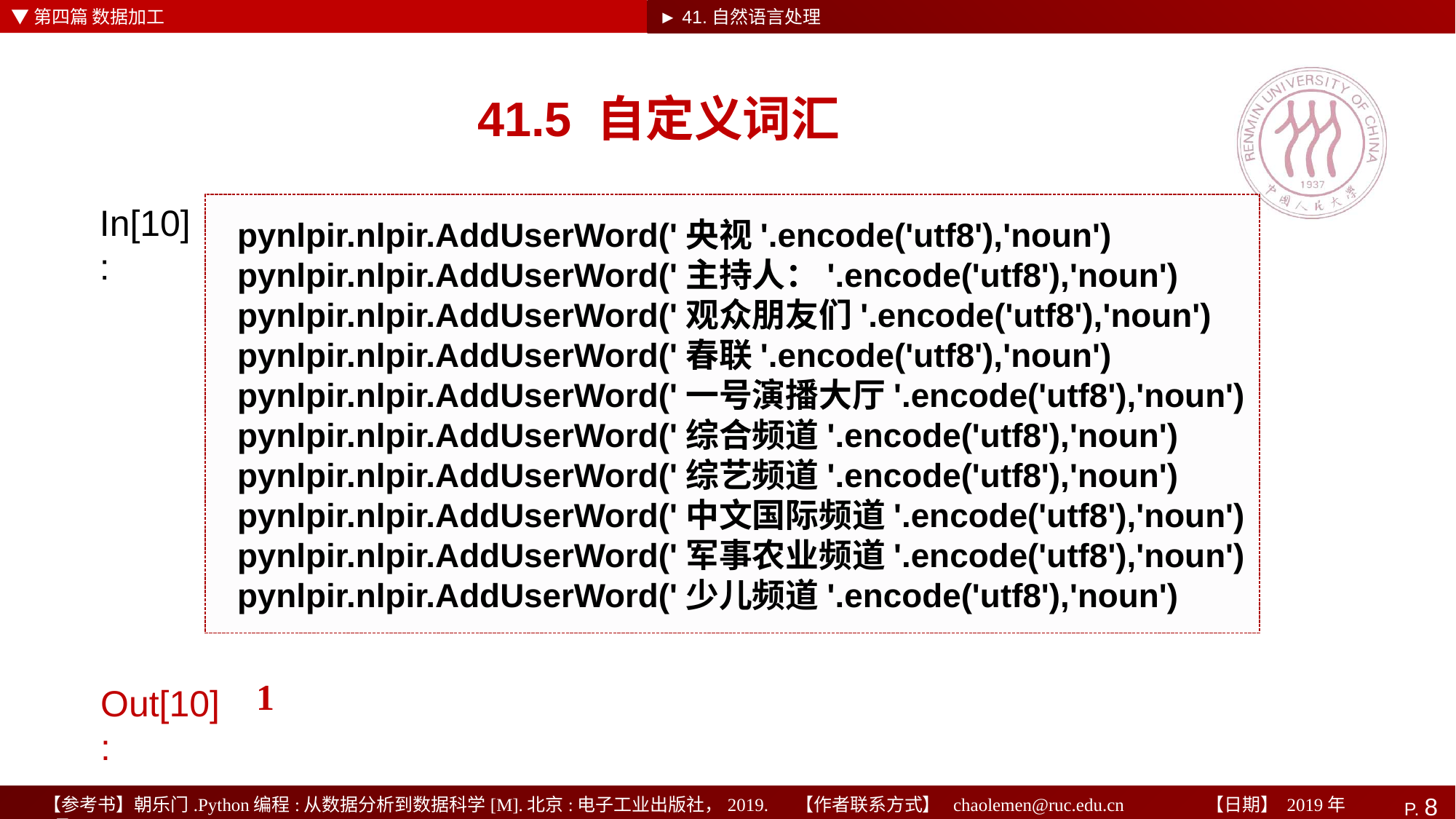

▼第四篇 数据加工
► 41.自然语言处理
# 41.5 自定义词汇
In[10]:
pynlpir.nlpir.AddUserWord('央视'.encode('utf8'),'noun')
pynlpir.nlpir.AddUserWord('主持人：'.encode('utf8'),'noun')
pynlpir.nlpir.AddUserWord('观众朋友们'.encode('utf8'),'noun')
pynlpir.nlpir.AddUserWord('春联'.encode('utf8'),'noun')
pynlpir.nlpir.AddUserWord('一号演播大厅'.encode('utf8'),'noun')
pynlpir.nlpir.AddUserWord('综合频道'.encode('utf8'),'noun')
pynlpir.nlpir.AddUserWord('综艺频道'.encode('utf8'),'noun')
pynlpir.nlpir.AddUserWord('中文国际频道'.encode('utf8'),'noun')
pynlpir.nlpir.AddUserWord('军事农业频道'.encode('utf8'),'noun')
pynlpir.nlpir.AddUserWord('少儿频道'.encode('utf8'),'noun')
1
Out[10]: